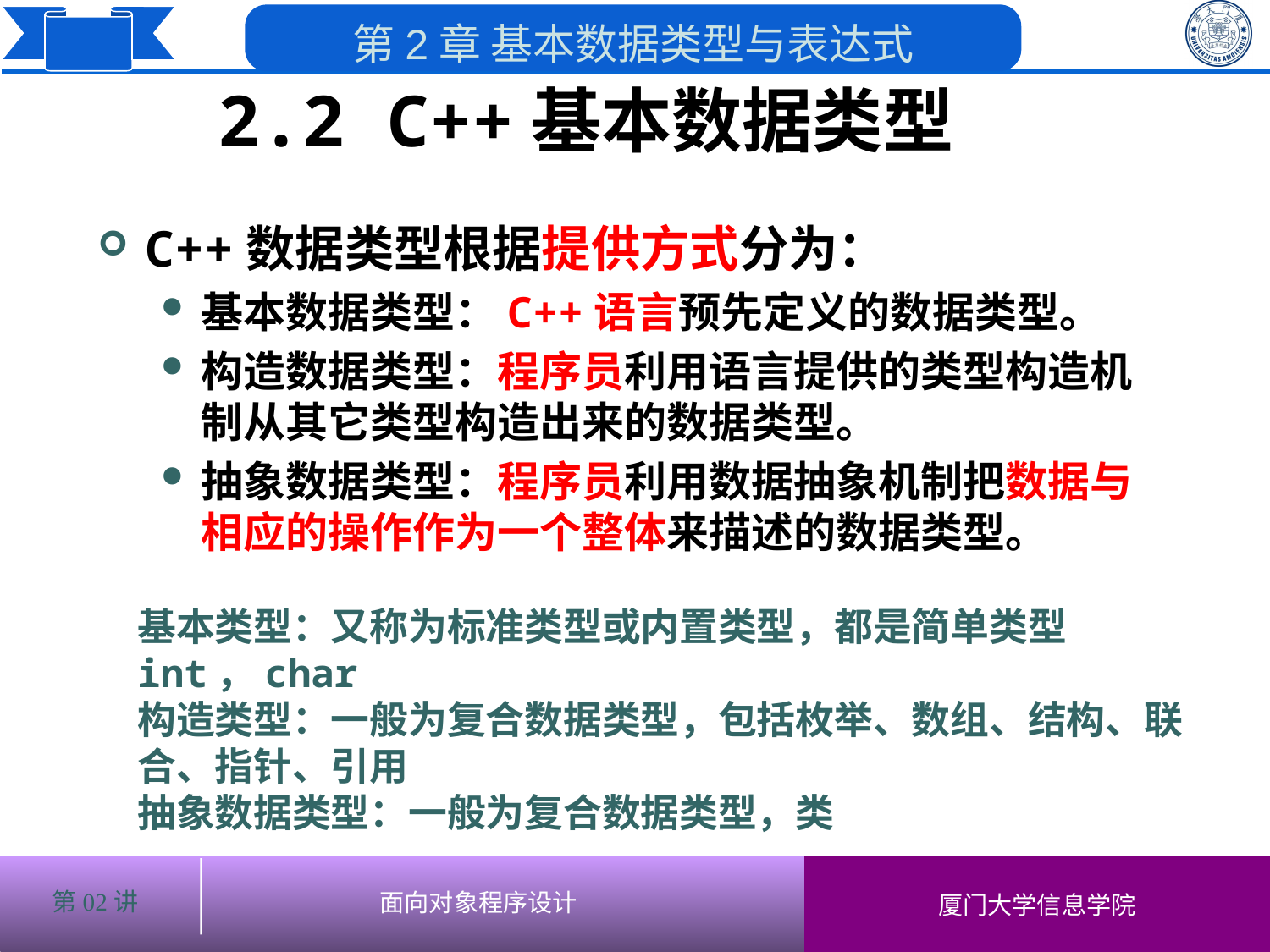

# 2.2 C++基本数据类型
C++数据类型根据提供方式分为：
基本数据类型：C++语言预先定义的数据类型。
构造数据类型：程序员利用语言提供的类型构造机制从其它类型构造出来的数据类型。
抽象数据类型：程序员利用数据抽象机制把数据与相应的操作作为一个整体来描述的数据类型。
基本类型：又称为标准类型或内置类型，都是简单类型int，char
构造类型：一般为复合数据类型，包括枚举、数组、结构、联合、指针、引用
抽象数据类型：一般为复合数据类型，类
6